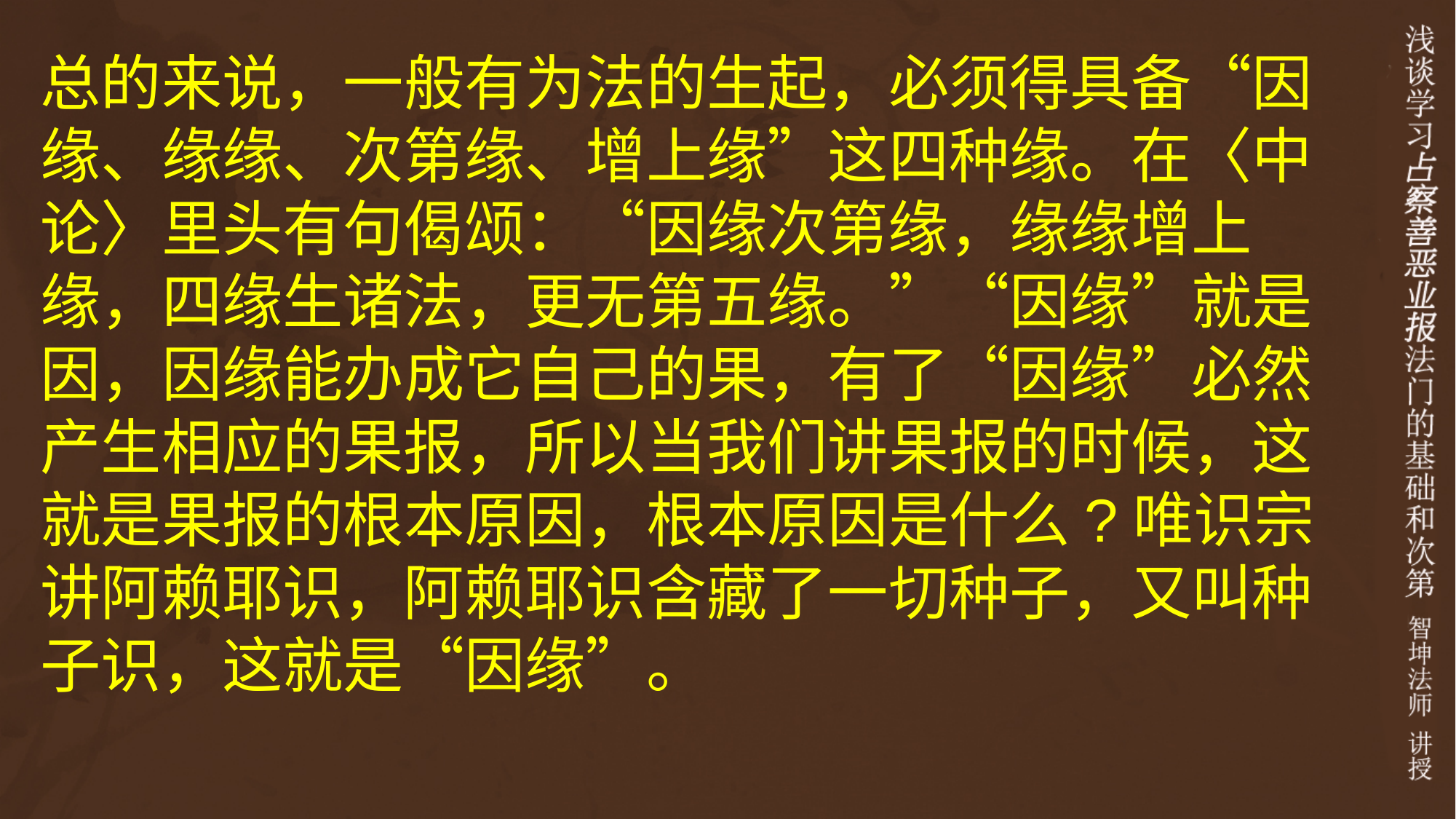

总的来说，一般有为法的生起，必须得具备“因缘、缘缘、次第缘、增上缘”这四种缘。在〈中论〉里头有句偈颂：“因缘次第缘，缘缘增上缘，四缘生诸法，更无第五缘。”“因缘”就是因，因缘能办成它自己的果，有了“因缘”必然产生相应的果报，所以当我们讲果报的时候，这就是果报的根本原因，根本原因是什么?唯识宗讲阿赖耶识，阿赖耶识含藏了一切种子，又叫种子识，这就是“因缘”。